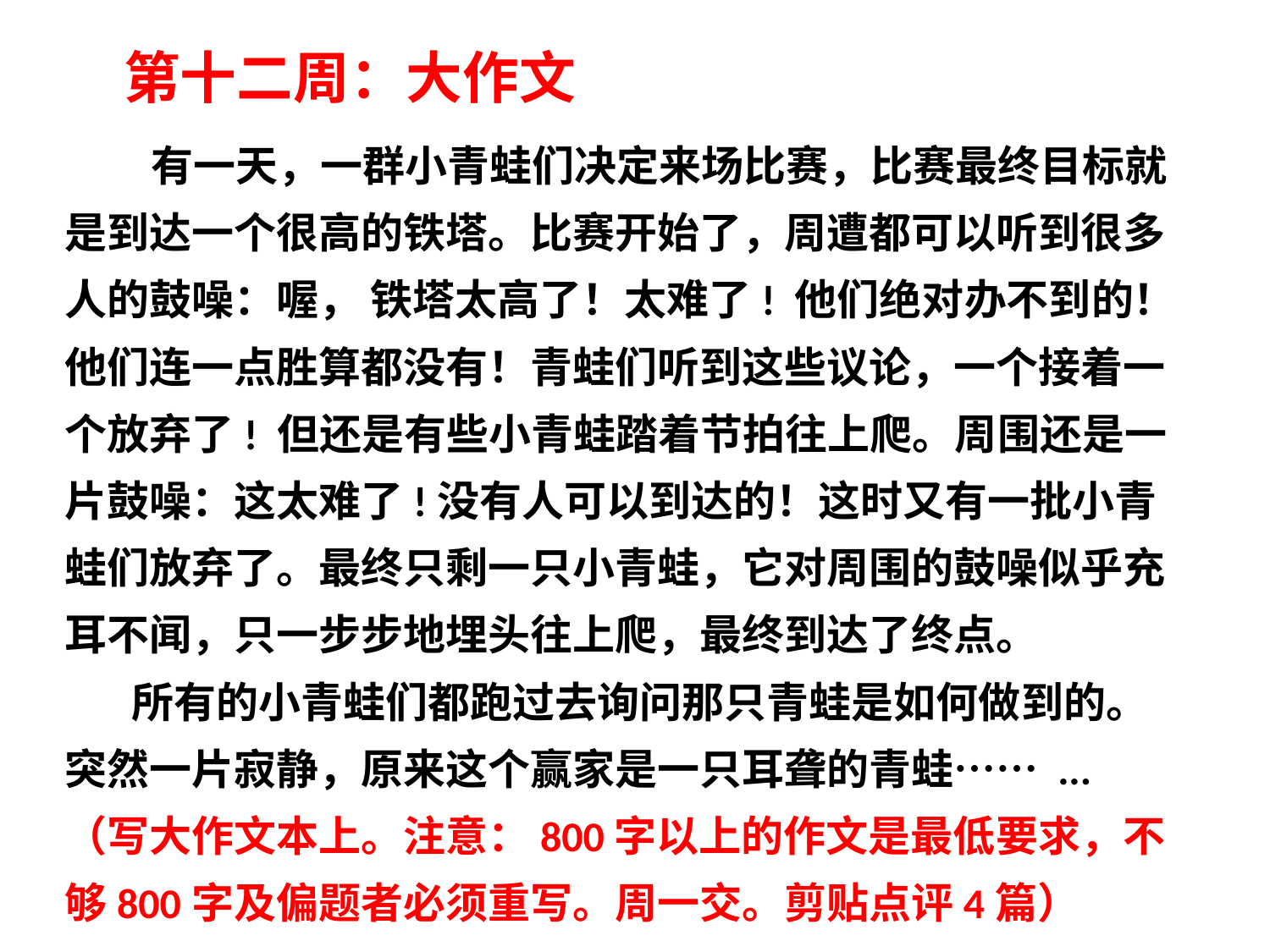

第十二周：大作文
        有一天，一群小青蛙们决定来场比赛，比赛最终目标就是到达一个很高的铁塔。比赛开始了，周遭都可以听到很多人的鼓噪：喔， 铁塔太高了！太难了! 他们绝对办不到的！他们连一点胜算都没有！青蛙们听到这些议论，一个接着一个放弃了! 但还是有些小青蛙踏着节拍往上爬。周围还是一片鼓噪：这太难了!没有人可以到达的！这时又有一批小青蛙们放弃了。最终只剩一只小青蛙，它对周围的鼓噪似乎充耳不闻，只一步步地埋头往上爬，最终到达了终点。
      所有的小青蛙们都跑过去询问那只青蛙是如何做到的。突然一片寂静，原来这个赢家是一只耳聋的青蛙…… ...
（写大作文本上。注意：800字以上的作文是最低要求，不够800字及偏题者必须重写。周一交。剪贴点评4篇）